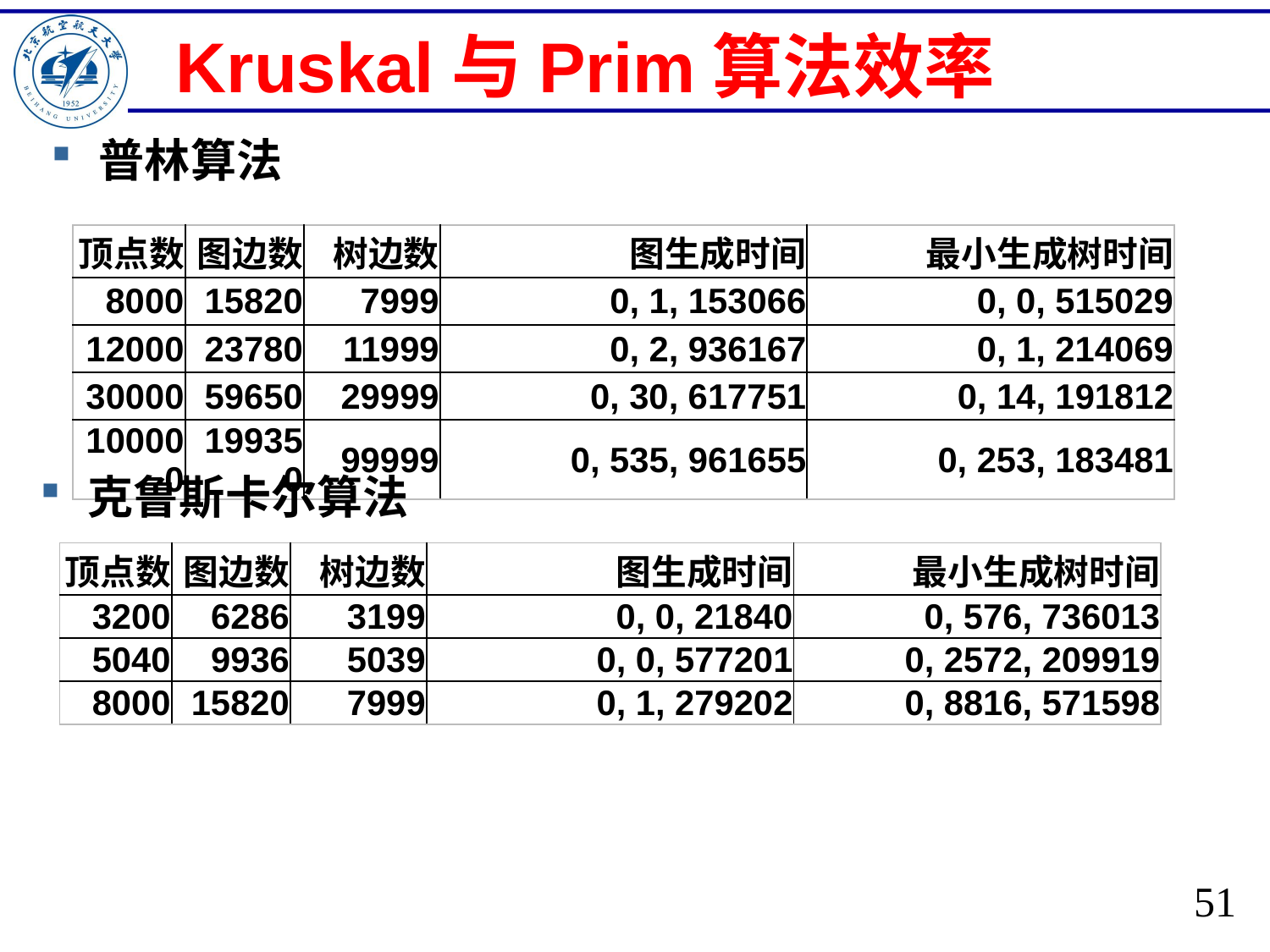

# Kruskal与Prim算法效率
普林算法
| 顶点数 | 图边数 | 树边数 | 图生成时间 | 最小生成树时间 |
| --- | --- | --- | --- | --- |
| 8000 | 15820 | 7999 | 0, 1, 153066 | 0, 0, 515029 |
| 12000 | 23780 | 11999 | 0, 2, 936167 | 0, 1, 214069 |
| 30000 | 59650 | 29999 | 0, 30, 617751 | 0, 14, 191812 |
| 100000 | 199350 | 99999 | 0, 535, 961655 | 0, 253, 183481 |
克鲁斯卡尔算法
| 顶点数 | 图边数 | 树边数 | 图生成时间 | 最小生成树时间 |
| --- | --- | --- | --- | --- |
| 3200 | 6286 | 3199 | 0, 0, 21840 | 0, 576, 736013 |
| 5040 | 9936 | 5039 | 0, 0, 577201 | 0, 2572, 209919 |
| 8000 | 15820 | 7999 | 0, 1, 279202 | 0, 8816, 571598 |